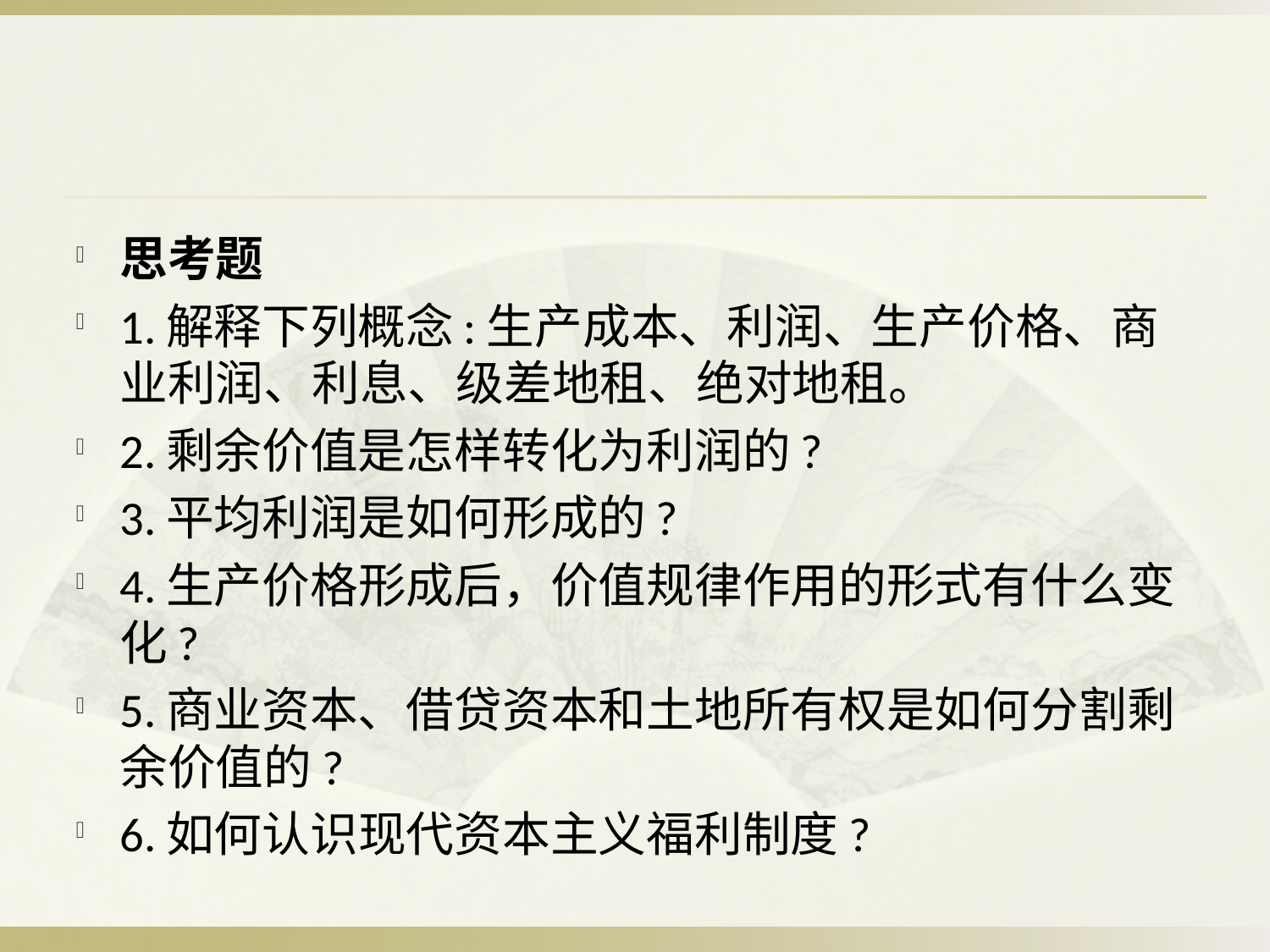

#
思考题
1.解释下列概念:生产成本、利润、生产价格、商业利润、利息、级差地租、绝对地租。
2.剩余价值是怎样转化为利润的?
3.平均利润是如何形成的?
4.生产价格形成后，价值规律作用的形式有什么变化?
5.商业资本、借贷资本和土地所有权是如何分割剩余价值的?
6.如何认识现代资本主义福利制度?